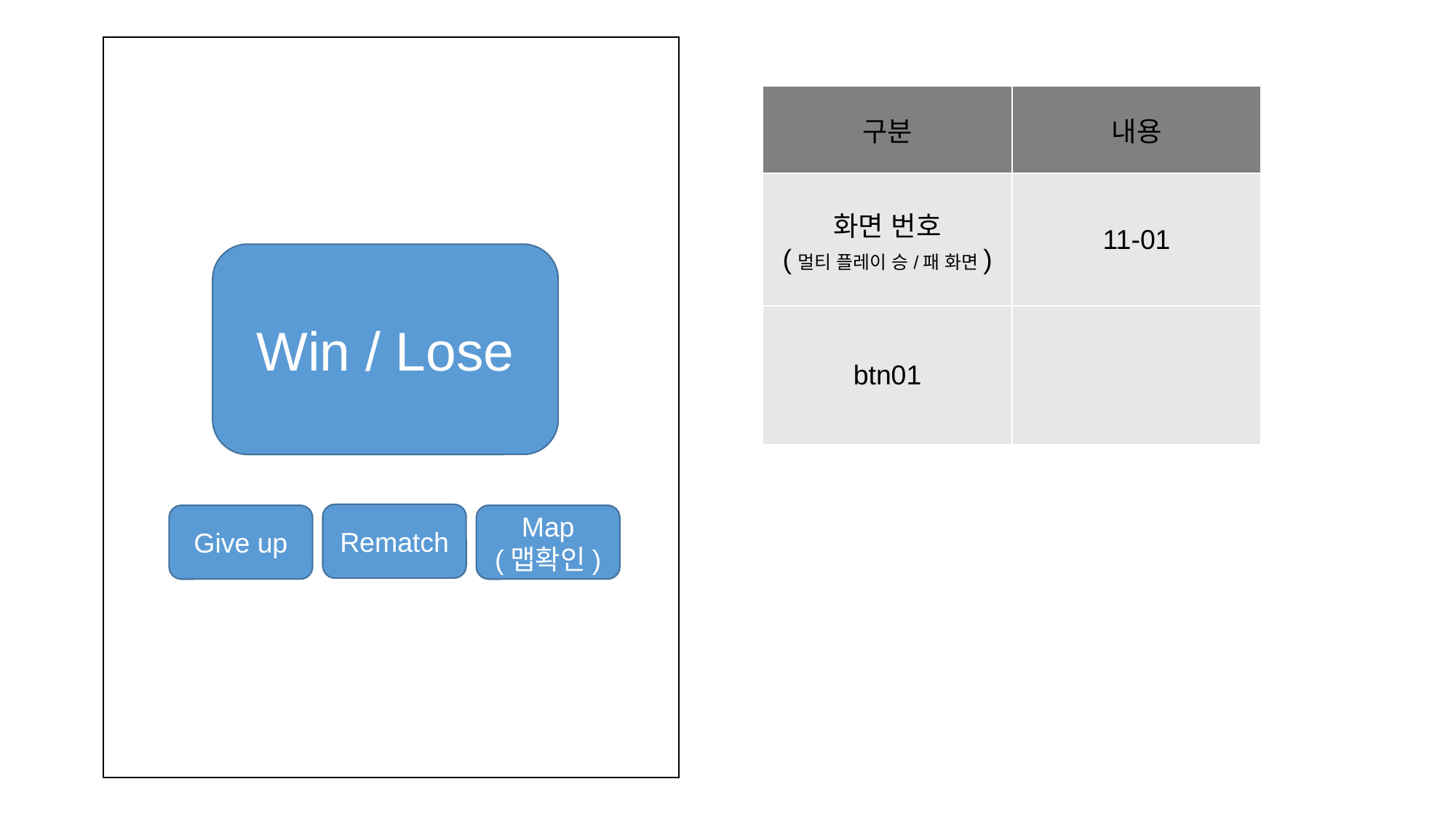

| 구분 | 내용 |
| --- | --- |
| 화면 번호 (멀티 플레이 승/패 화면) | 11-01 |
| btn01 |  |
Win / Lose
Rematch
Give up
Map
(맵확인)